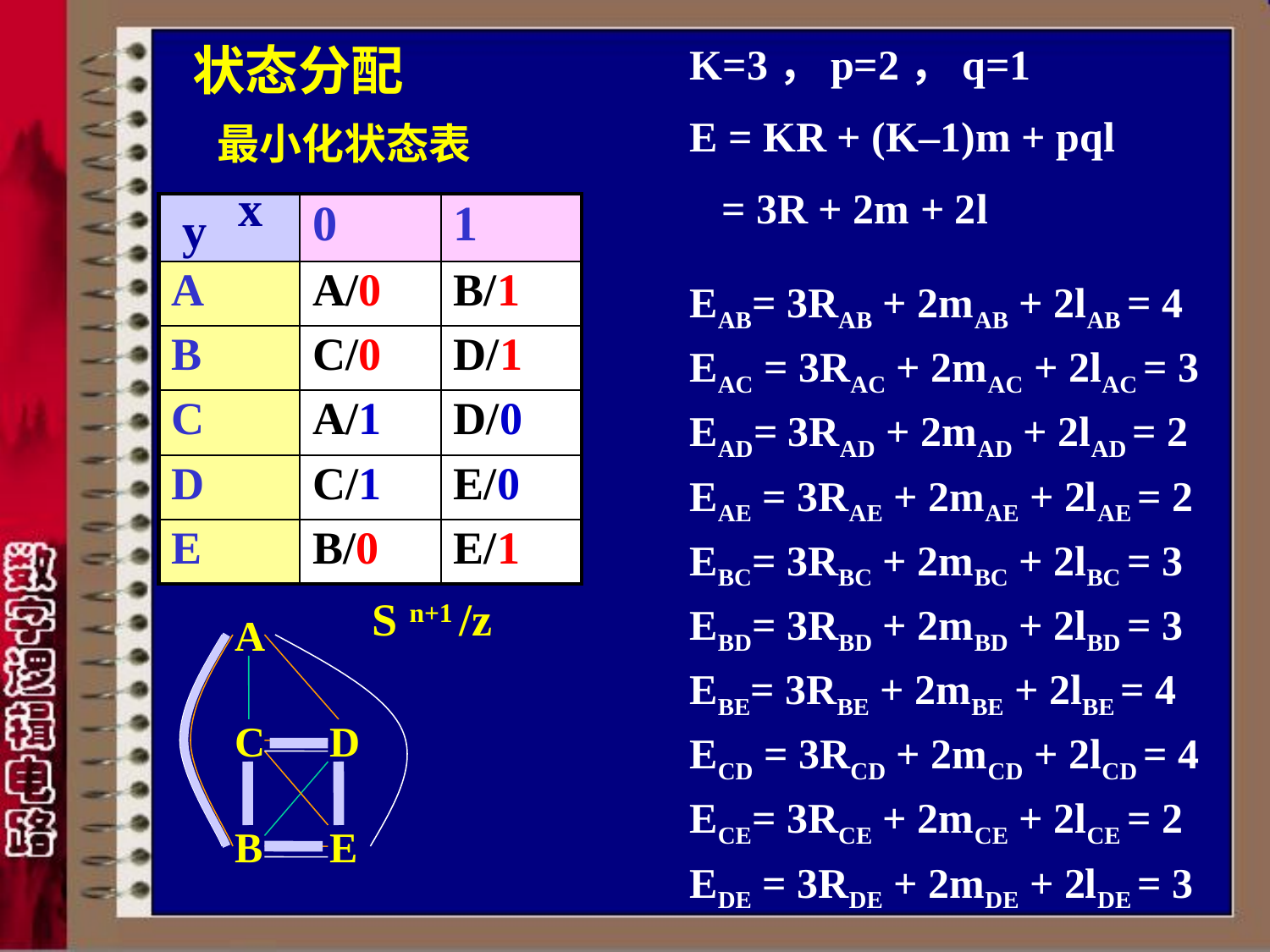

# 状态分配
K=3，p=2，q=1
E = KR + (K–1)m + pql
   = 3R + 2m + 2l
最小化状态表
x
y
|  | 0 | 1 |
| --- | --- | --- |
| A | A/0 | B/1 |
| B | C/0 | D/1 |
| C | A/1 | D/0 |
| D | C/1 | E/0 |
| E | B/0 | E/1 |
EAB= 3RAB + 2mAB + 2lAB = 4
EAC = 3RAC + 2mAC + 2lAC = 3
EAD= 3RAD + 2mAD + 2lAD = 2
EAE = 3RAE + 2mAE + 2lAE = 2
EBC= 3RBC + 2mBC + 2lBC = 3
EBD= 3RBD + 2mBD + 2lBD = 3
EBE= 3RBE + 2mBE + 2lBE = 4
ECD = 3RCD + 2mCD + 2lCD = 4
ECE= 3RCE + 2mCE + 2lCE = 2
EDE = 3RDE + 2mDE + 2lDE = 3
S n+1 /z
A

C
D

B
E